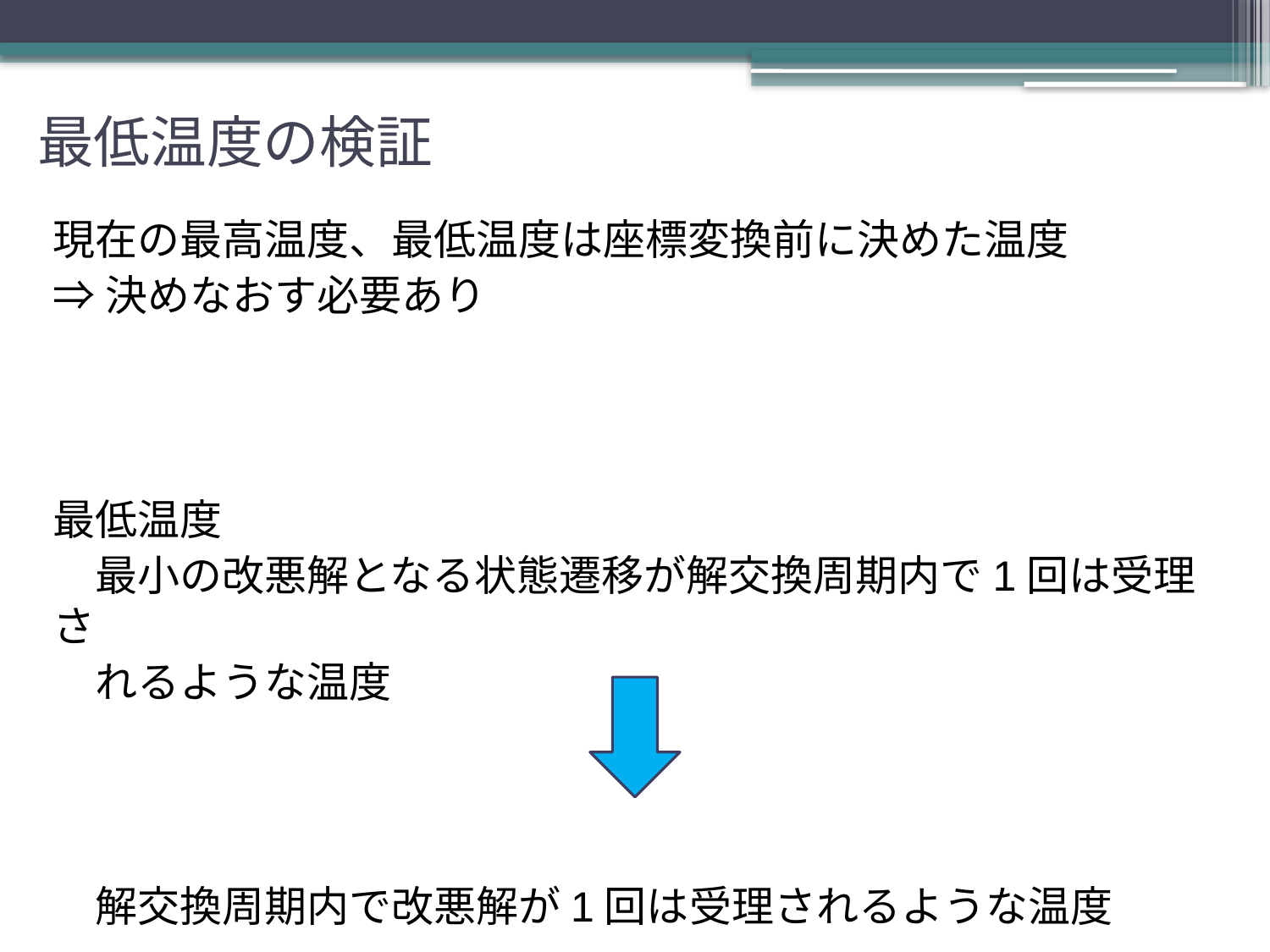

# 最低温度の検証
現在の最高温度、最低温度は座標変換前に決めた温度
⇒決めなおす必要あり

最低温度
　最小の改悪解となる状態遷移が解交換周期内で1回は受理さ
　れるような温度

　解交換周期内で改悪解が1回は受理されるような温度